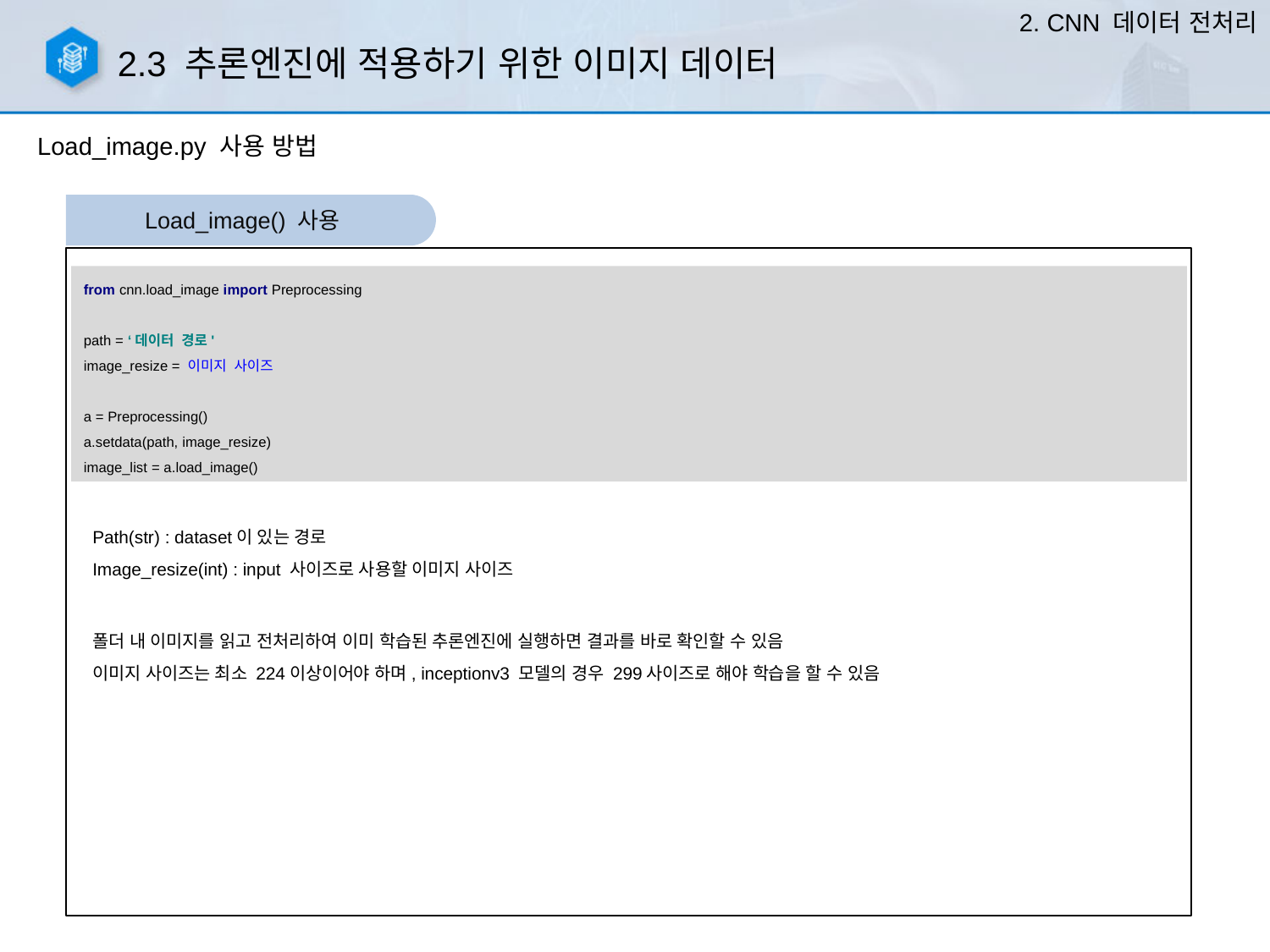

2. CNN 데이터 전처리
2.3 추론엔진에 적용하기 위한 이미지 데이터
Load_image.py 사용 방법

Load_image() 사용

from cnn.load_image import Preprocessing
path = ‘데이터 경로'
image_resize = 이미지 사이즈
a = Preprocessing()
a.setdata(path, image_resize)
image_list = a.load_image()
Path(str) : dataset이 있는 경로
Image_resize(int) : input 사이즈로 사용할 이미지 사이즈
폴더 내 이미지를 읽고 전처리하여 이미 학습된 추론엔진에 실행하면 결과를 바로 확인할 수 있음
이미지 사이즈는 최소 224이상이어야 하며, inceptionv3 모델의 경우 299사이즈로 해야 학습을 할 수 있음